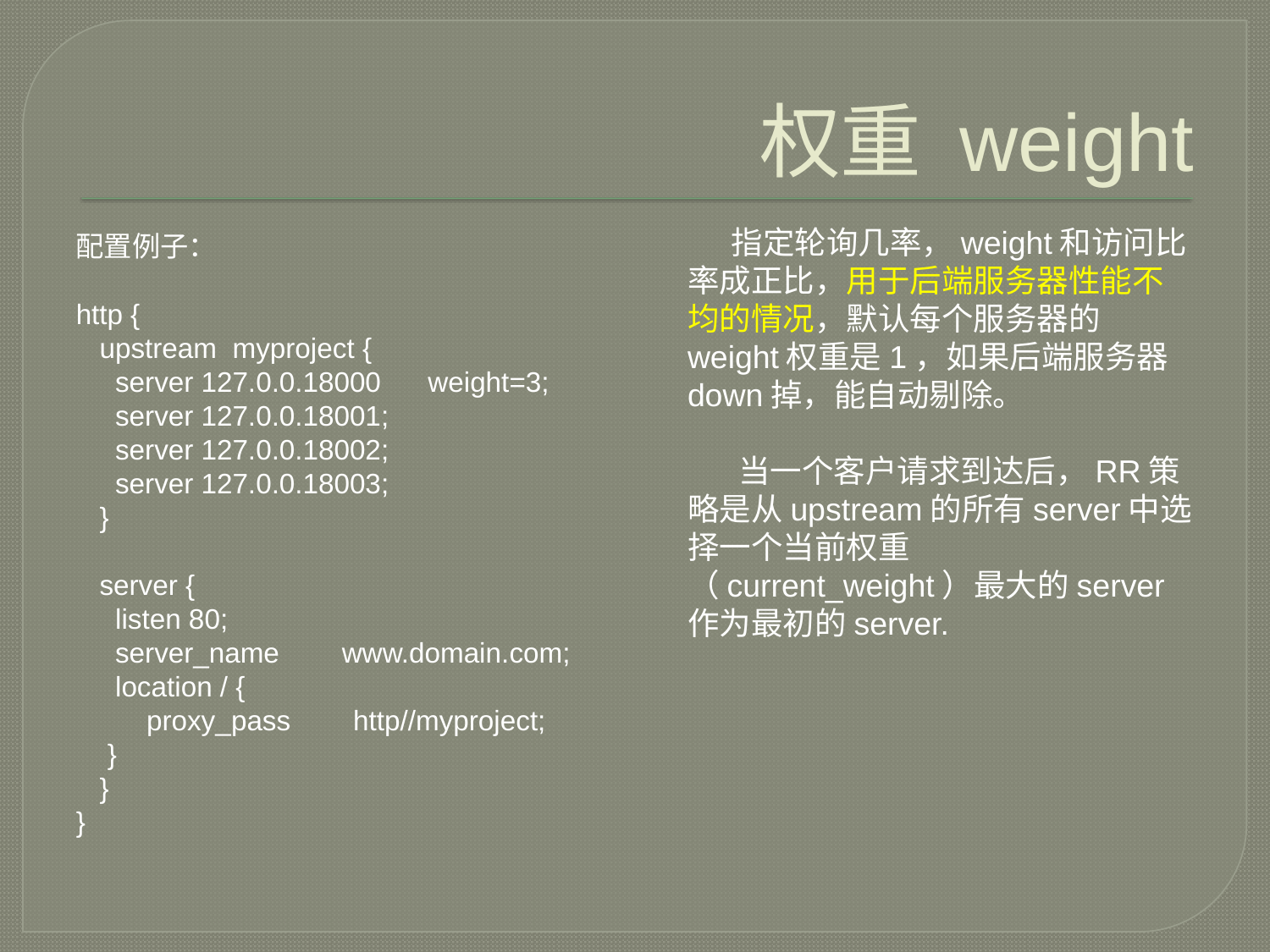

# 权重 weight
     指定轮询几率，weight和访问比率成正比，用于后端服务器性能不均的情况，默认每个服务器的weight权重是1，如果后端服务器down掉，能自动剔除。

      当一个客户请求到达后，RR策略是从upstream的所有server中选择一个当前权重（current_weight）最大的server作为最初的server.
配置例子：

http {
   upstream  myproject {
     server 127.0.0.18000      weight=3;
     server 127.0.0.18001;
     server 127.0.0.18002;
     server 127.0.0.18003;
   }

   server {
     listen 80;
     server_name        www.domain.com;
     location / {
         proxy_pass        http//myproject;
    }
   }
}